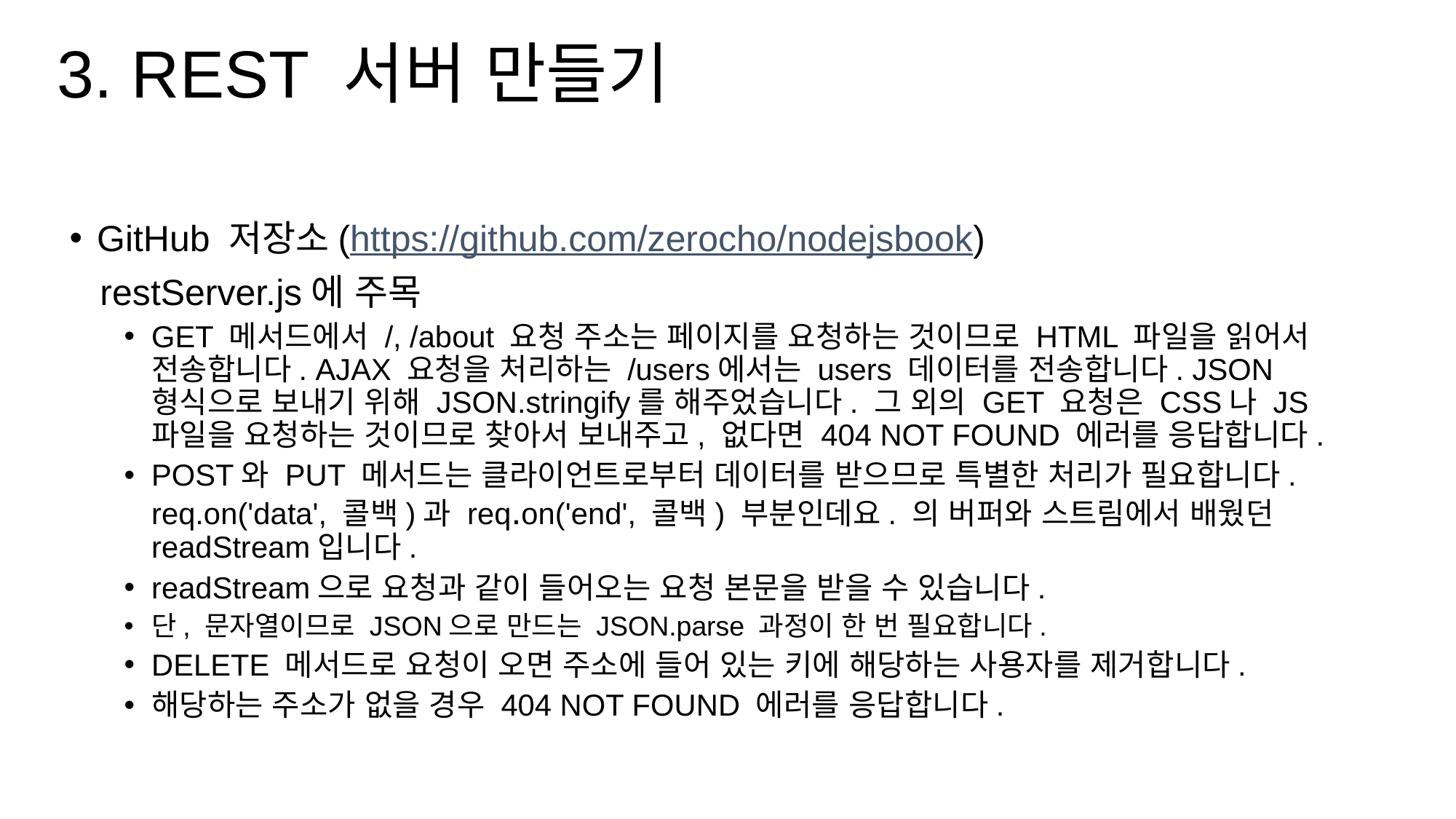

3. REST 서버 만들기
GitHub 저장소(https://github.com/zerocho/nodejsbook)
   restServer.js에 주목
GET 메서드에서 /, /about 요청 주소는 페이지를 요청하는 것이므로 HTML 파일을 읽어서 전송합니다. AJAX 요청을 처리하는 /users에서는 users 데이터를 전송합니다. JSON 형식으로 보내기 위해 JSON.stringify를 해주었습니다. 그 외의 GET 요청은 CSS나 JS 파일을 요청하는 것이므로 찾아서 보내주고, 없다면 404 NOT FOUND 에러를 응답합니다.
POST와 PUT 메서드는 클라이언트로부터 데이터를 받으므로 특별한 처리가 필요합니다. req.on('data', 콜백)과 req.on('end', 콜백) 부분인데요. 의 버퍼와 스트림에서 배웠던 readStream입니다.
readStream으로 요청과 같이 들어오는 요청 본문을 받을 수 있습니다.
단, 문자열이므로 JSON으로 만드는 JSON.parse 과정이 한 번 필요합니다.
DELETE 메서드로 요청이 오면 주소에 들어 있는 키에 해당하는 사용자를 제거합니다.
해당하는 주소가 없을 경우 404 NOT FOUND 에러를 응답합니다.